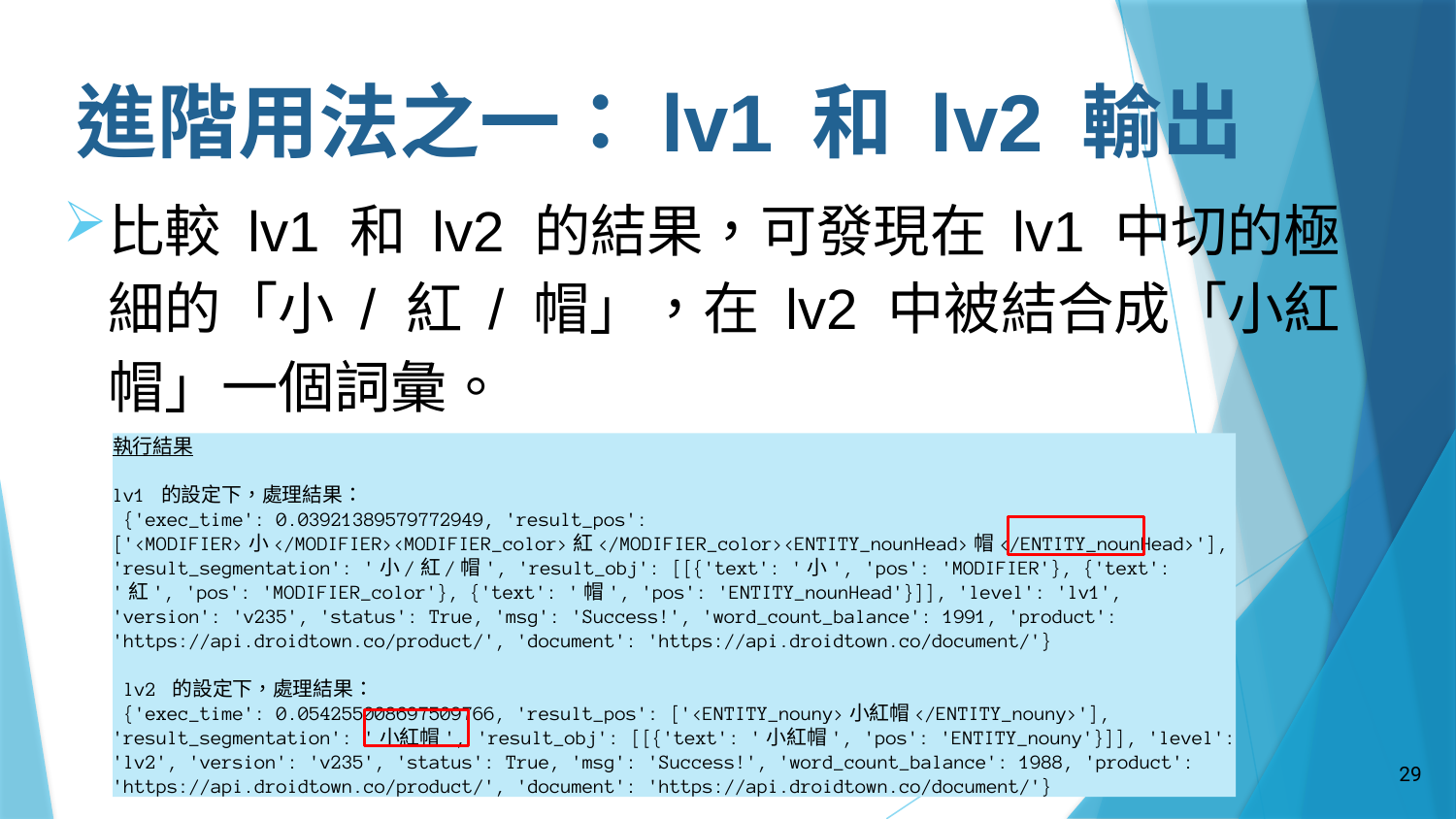

# 進階用法之一：lv1 和 lv2 輸出
比較 lv1 和 lv2 的結果，可發現在 lv1 中切的極細的「小 / 紅 / 帽」，在 lv2 中被結合成「小紅帽」一個詞彙。
執行結果

lv1 的設定下，處理結果：
 {'exec_time': 0.03921389579772949, 'result_pos': ['<MODIFIER>小</MODIFIER><MODIFIER_color>紅</MODIFIER_color><ENTITY_nounHead>帽</ENTITY_nounHead>'], 'result_segmentation': '小/紅/帽', 'result_obj': [[{'text': '小', 'pos': 'MODIFIER'}, {'text': '紅', 'pos': 'MODIFIER_color'}, {'text': '帽', 'pos': 'ENTITY_nounHead'}]], 'level': 'lv1', 'version': 'v235', 'status': True, 'msg': 'Success!', 'word_count_balance': 1991, 'product': 'https://api.droidtown.co/product/', 'document': 'https://api.droidtown.co/document/'}

 lv2 的設定下，處理結果：
 {'exec_time': 0.054255008697509766, 'result_pos': ['<ENTITY_nouny>小紅帽</ENTITY_nouny>'], 'result_segmentation': '小紅帽', 'result_obj': [[{'text': '小紅帽', 'pos': 'ENTITY_nouny'}]], 'level': 'lv2', 'version': 'v235', 'status': True, 'msg': 'Success!', 'word_count_balance': 1988, 'product': 'https://api.droidtown.co/product/', 'document': 'https://api.droidtown.co/document/'}

29